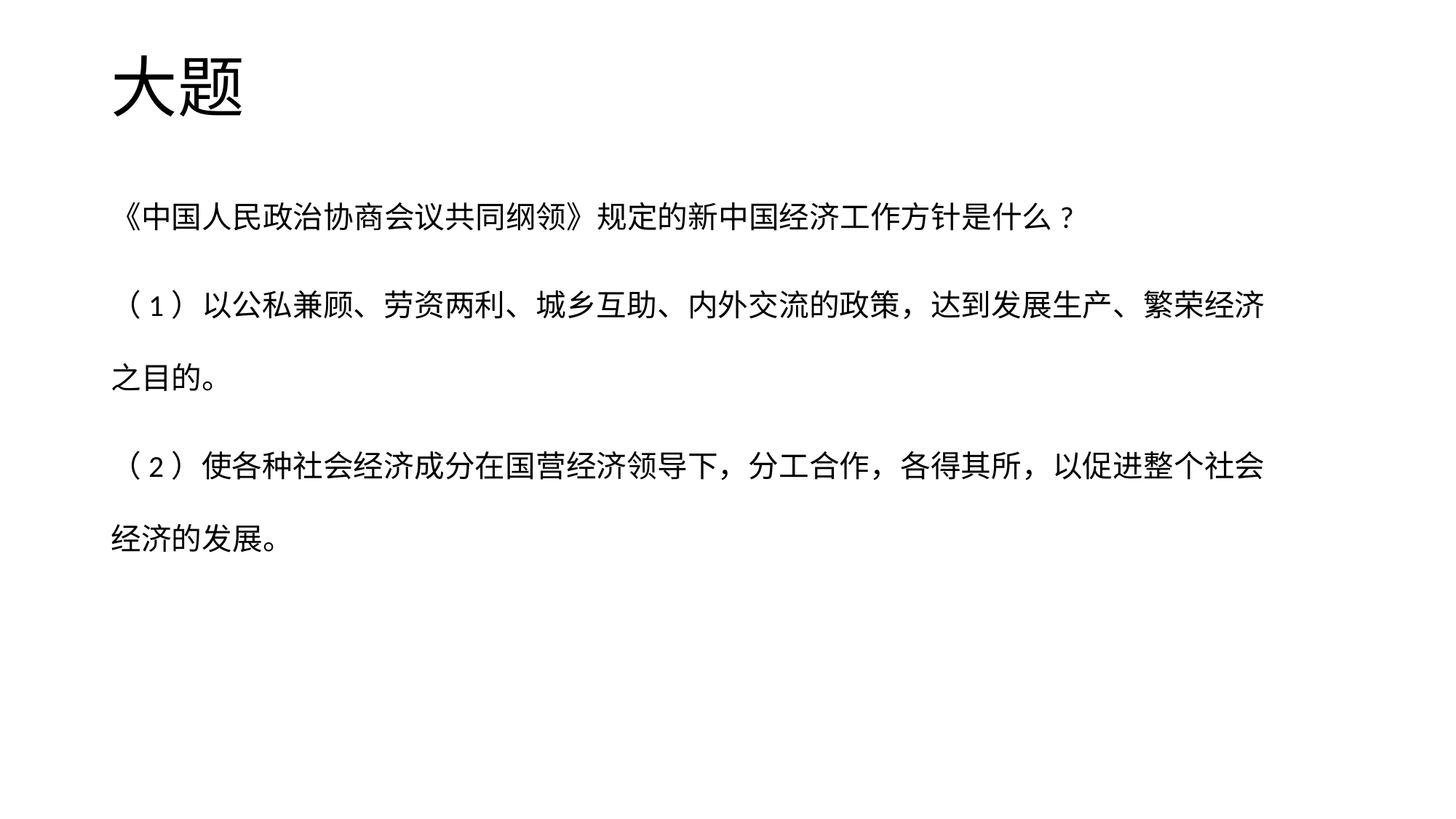

# 大题
《中国人民政治协商会议共同纲领》规定的新中国经济工作方针是什么?
（1）以公私兼顾、劳资两利、城乡互助、内外交流的政策，达到发展生产、繁荣经济之目的。
（2）使各种社会经济成分在国营经济领导下，分工合作，各得其所，以促进整个社会经济的发展。